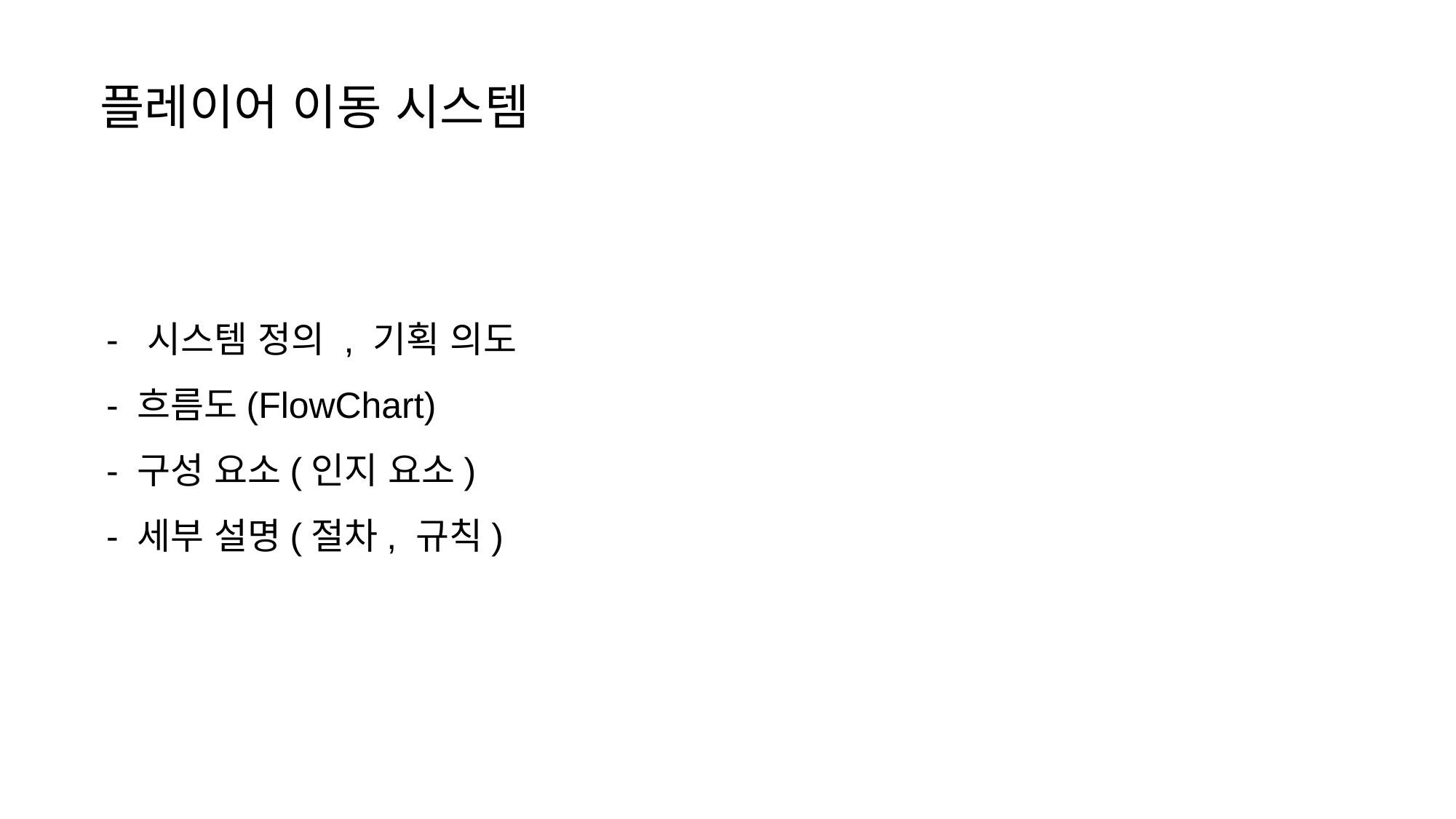

# 플레이어 이동 시스템
-  시스템 정의 , 기획 의도
- 흐름도(FlowChart)
- 구성 요소(인지 요소)
- 세부 설명(절차, 규칙)